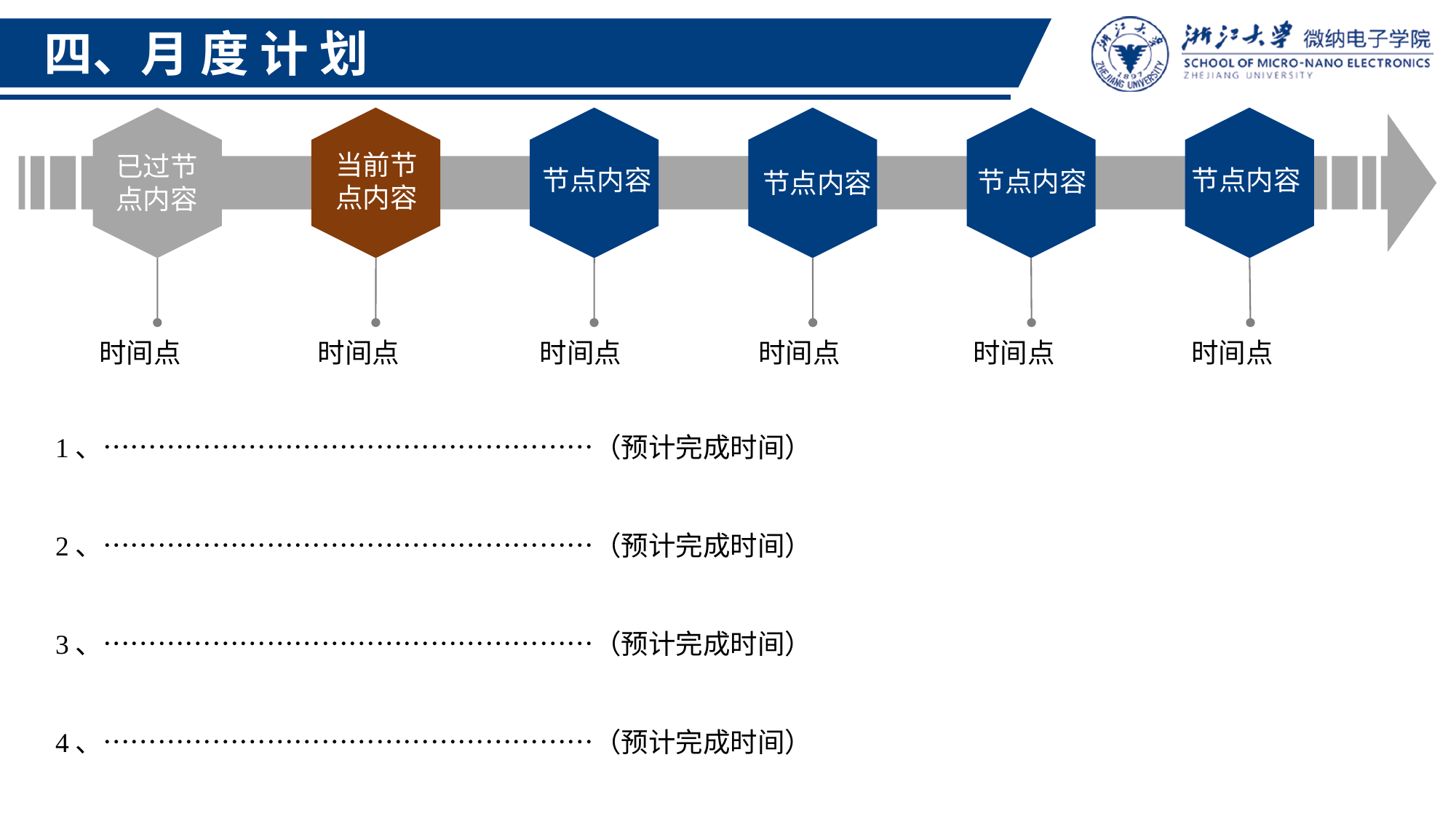

四、月 度 计 划

当前节点内容
已过节点内容
节点内容
节点内容
节点内容
节点内容
时间点
时间点
时间点
时间点
时间点
时间点
1、………………………………………………（预计完成时间）

2、………………………………………………（预计完成时间）

3、………………………………………………（预计完成时间）

4、………………………………………………（预计完成时间）